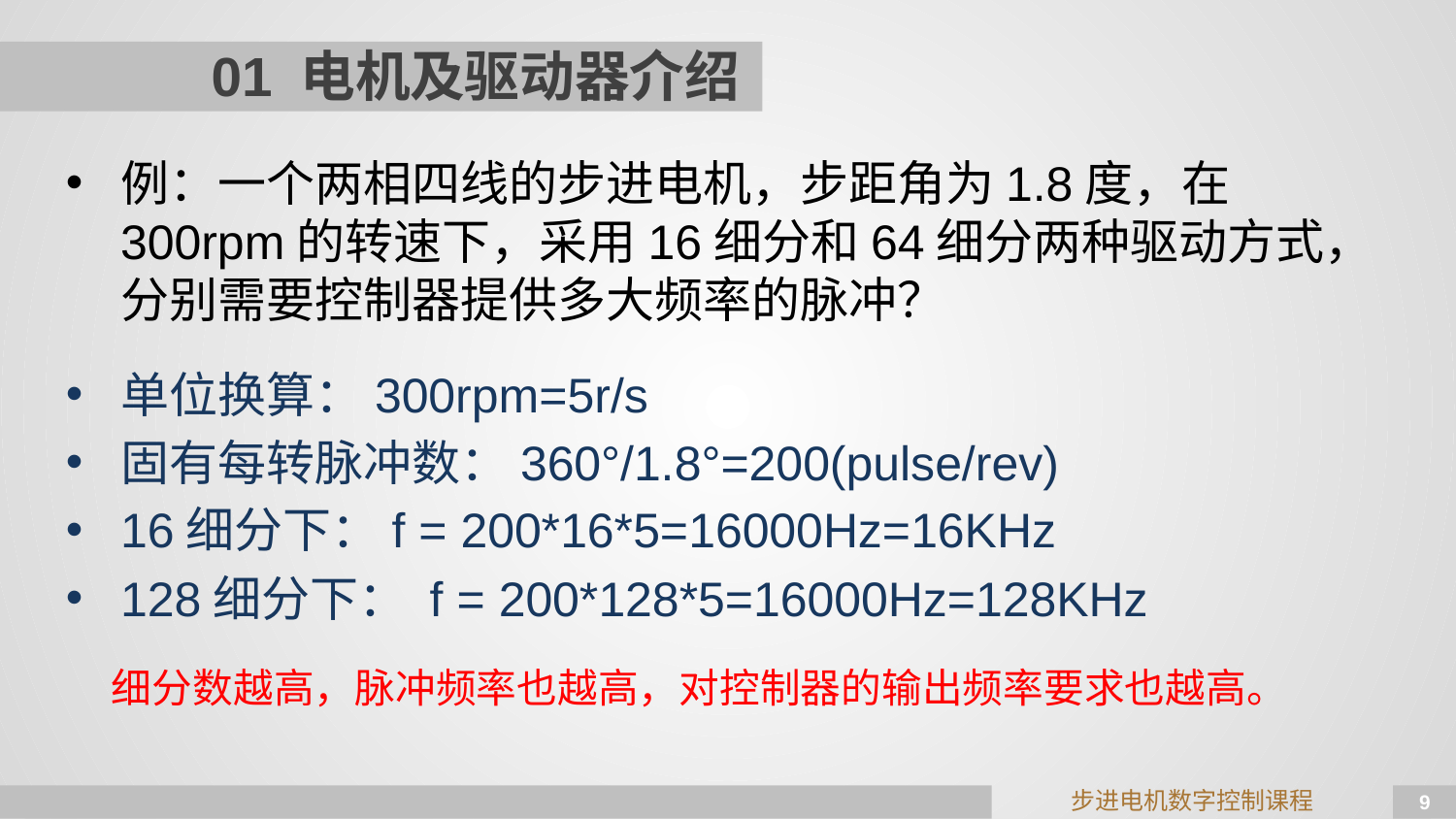

# 01 电机及驱动器介绍
例：一个两相四线的步进电机，步距角为1.8度，在300rpm的转速下，采用16细分和64细分两种驱动方式，分别需要控制器提供多大频率的脉冲？
单位换算：300rpm=5r/s
固有每转脉冲数：360°/1.8°=200(pulse/rev)
16细分下：f = 200*16*5=16000Hz=16KHz
128细分下： f = 200*128*5=16000Hz=128KHz
细分数越高，脉冲频率也越高，对控制器的输出频率要求也越高。